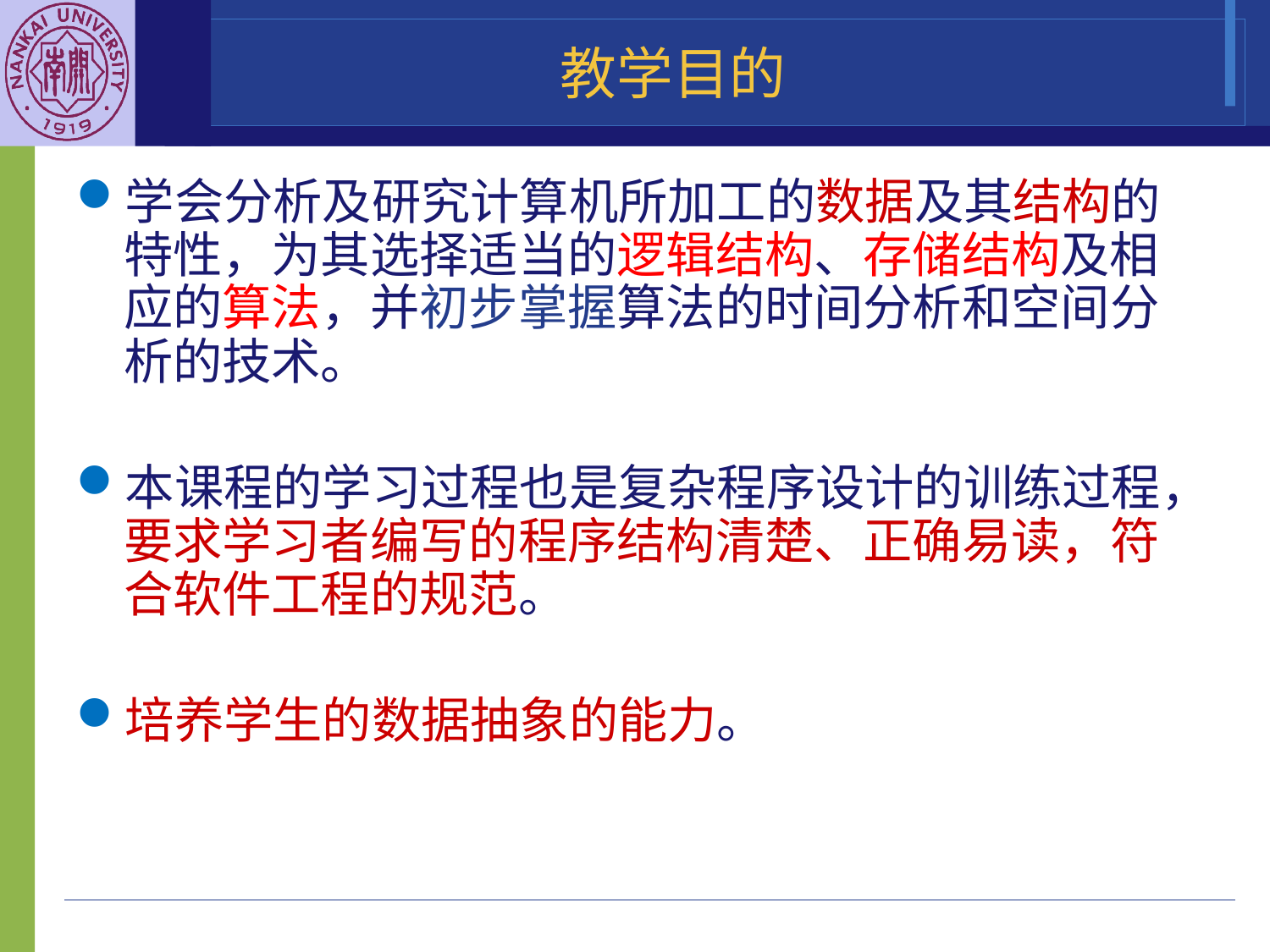

# 教学目的
学会分析及研究计算机所加工的数据及其结构的特性，为其选择适当的逻辑结构、存储结构及相应的算法，并初步掌握算法的时间分析和空间分析的技术。

本课程的学习过程也是复杂程序设计的训练过程，要求学习者编写的程序结构清楚、正确易读，符合软件工程的规范。

培养学生的数据抽象的能力。
8